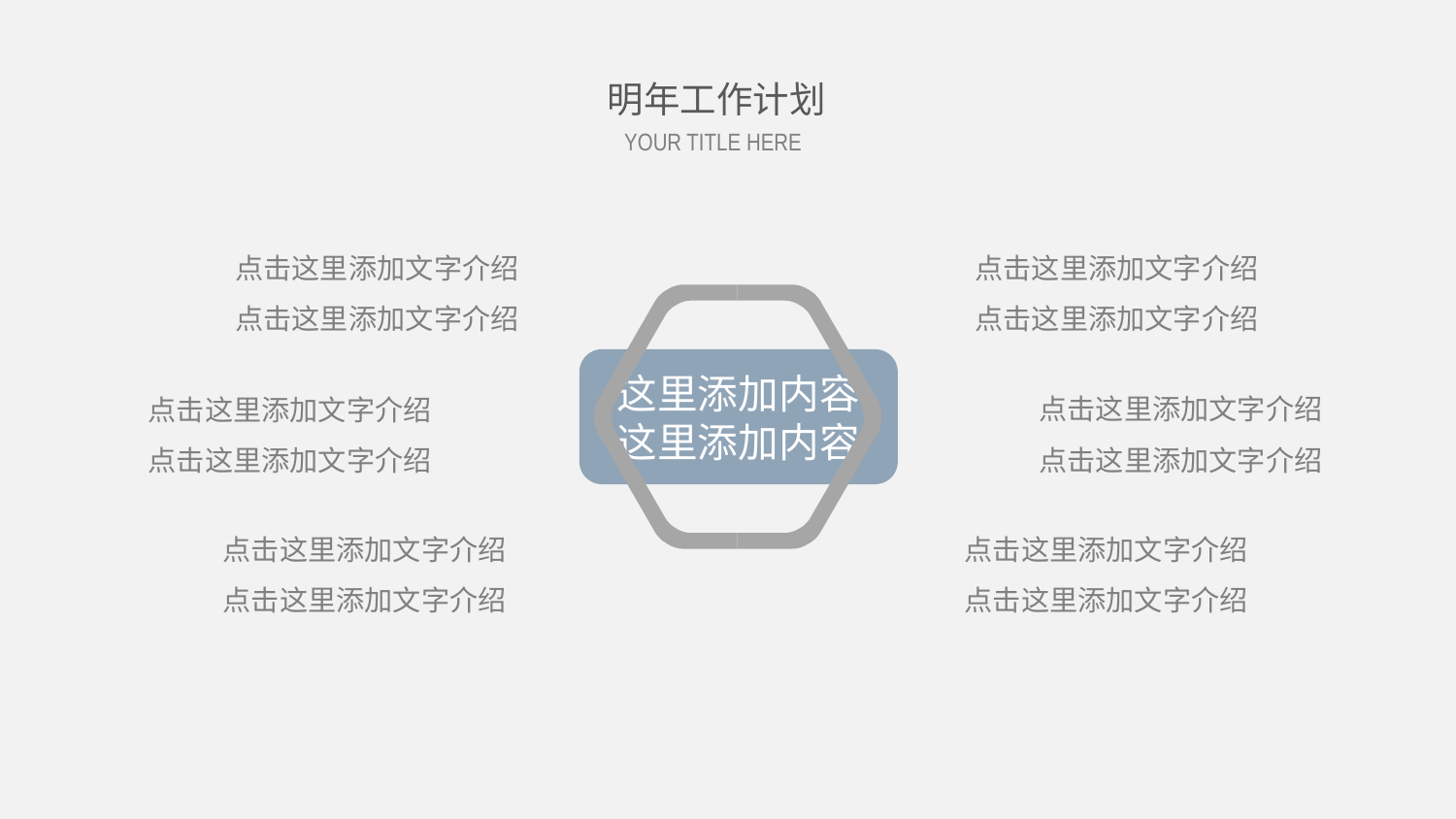

明年工作计划
YOUR TITLE HERE
点击这里添加文字介绍
点击这里添加文字介绍
点击这里添加文字介绍
点击这里添加文字介绍

这里添加内容这里添加内容
点击这里添加文字介绍
点击这里添加文字介绍
点击这里添加文字介绍
点击这里添加文字介绍
点击这里添加文字介绍
点击这里添加文字介绍
点击这里添加文字介绍
点击这里添加文字介绍